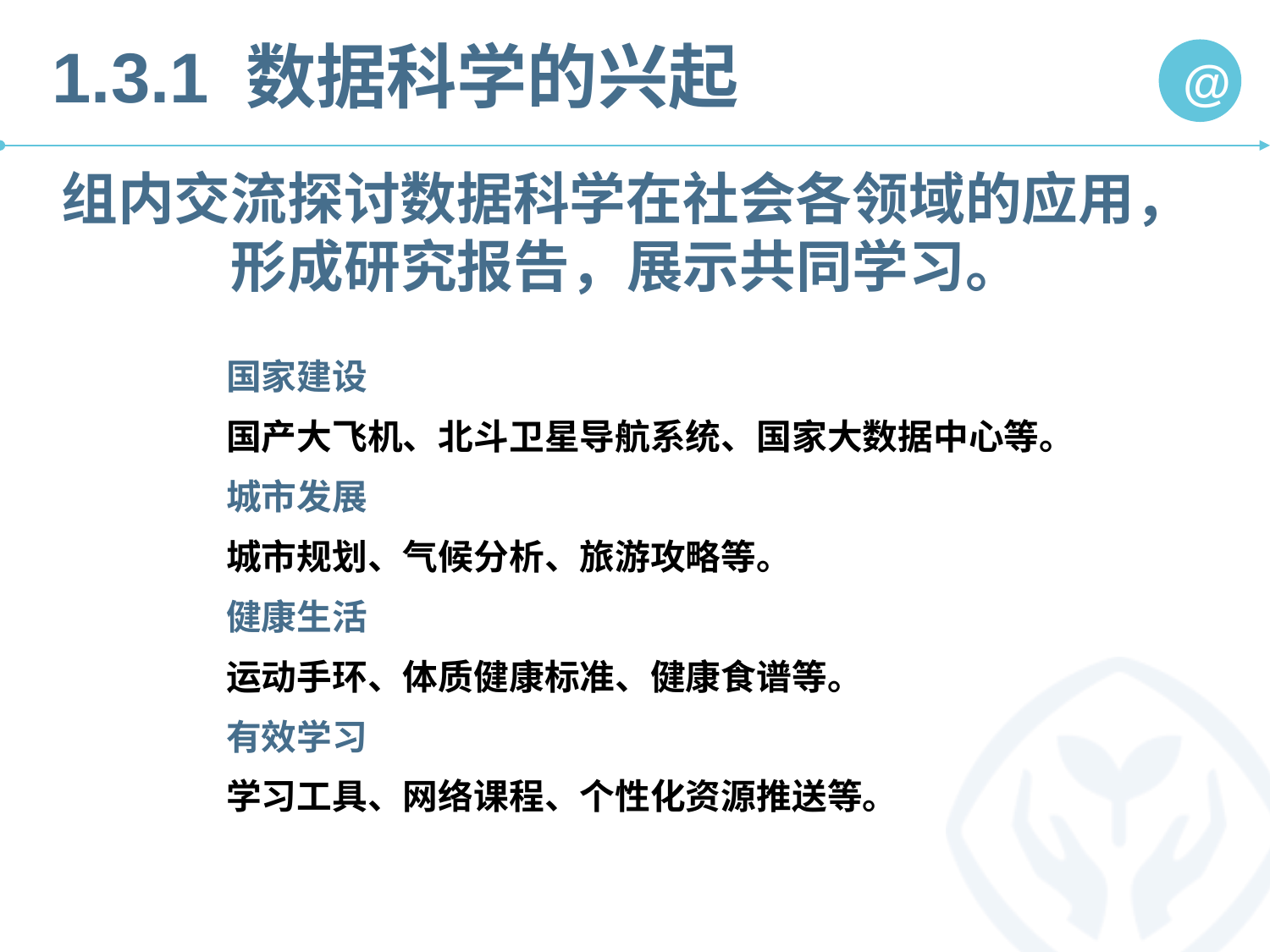

组内交流探讨数据科学在社会各领域的应用，
形成研究报告，展示共同学习。
国家建设
国产大飞机、北斗卫星导航系统、国家大数据中心等。
城市发展
城市规划、气候分析、旅游攻略等。
健康生活
运动手环、体质健康标准、健康食谱等。
有效学习
学习工具、网络课程、个性化资源推送等。